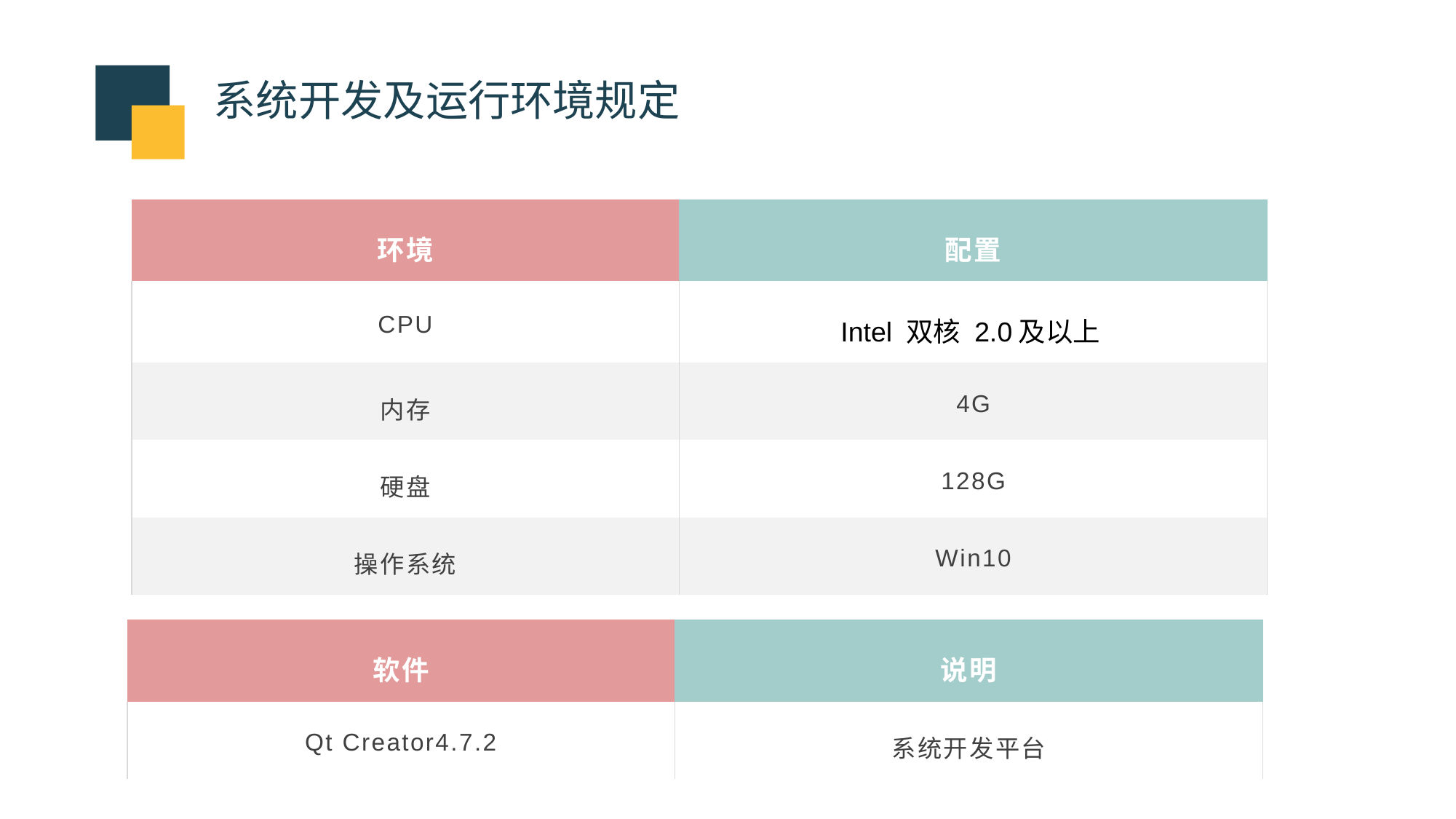

系统开发及运行环境规定
| 环境 | 配置 |
| --- | --- |
| CPU | Intel 双核 2.0及以上 |
| 内存 | 4G |
| 硬盘 | 128G |
| 操作系统 | Win10 |
| 软件 | 说明 |
| --- | --- |
| Qt Creator4.7.2 | 系统开发平台 |